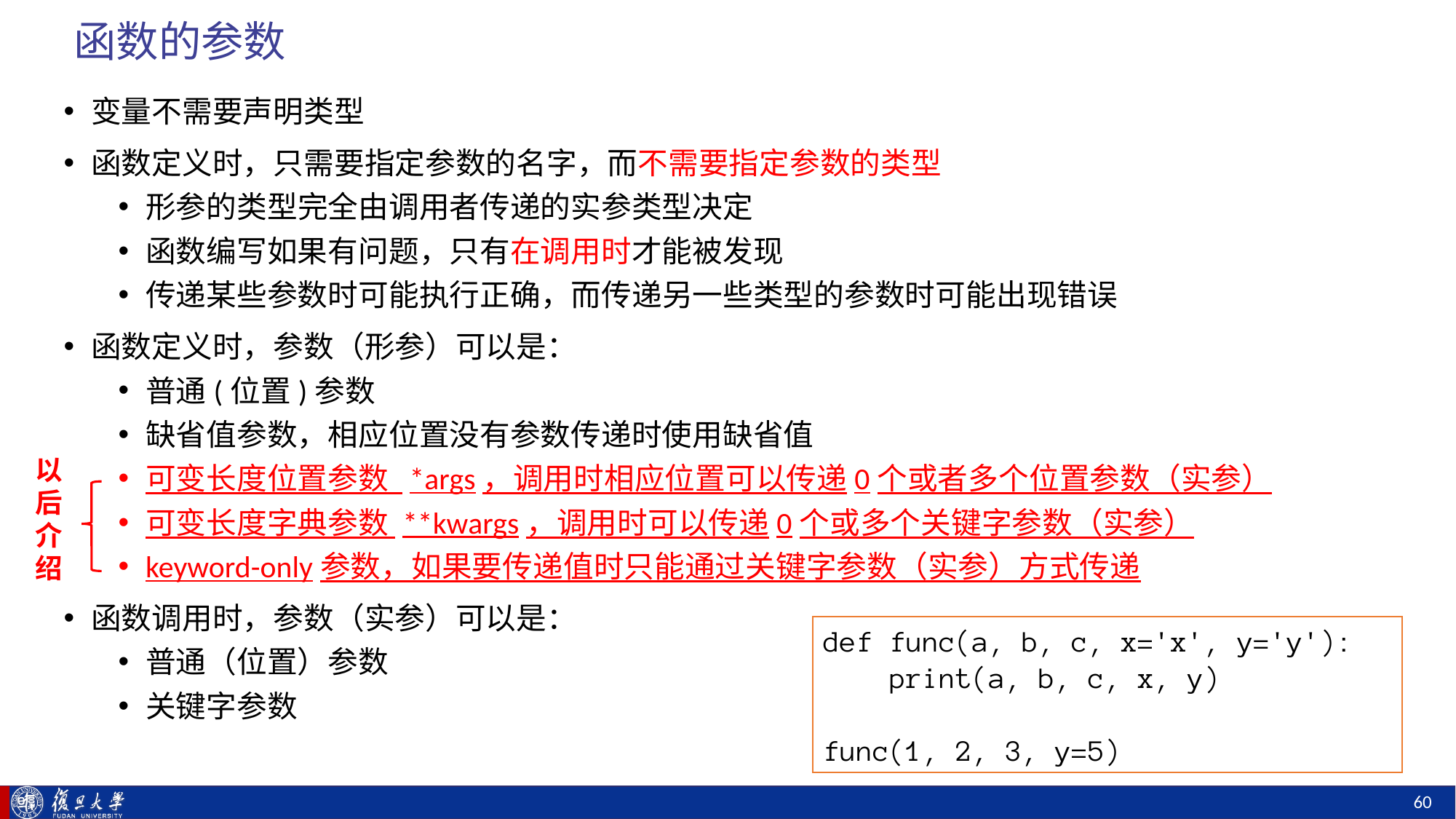

# 函数的参数
变量不需要声明类型
函数定义时，只需要指定参数的名字，而不需要指定参数的类型
形参的类型完全由调用者传递的实参类型决定
函数编写如果有问题，只有在调用时才能被发现
传递某些参数时可能执行正确，而传递另一些类型的参数时可能出现错误
函数定义时，参数（形参）可以是：
普通(位置)参数
缺省值参数，相应位置没有参数传递时使用缺省值
可变长度位置参数  *args，调用时相应位置可以传递0个或者多个位置参数（实参）
可变长度字典参数 **kwargs，调用时可以传递0个或多个关键字参数（实参）
keyword-only参数，如果要传递值时只能通过关键字参数（实参）方式传递
函数调用时，参数（实参）可以是：
普通（位置）参数
关键字参数

以后介绍

def func(a, b, c, x='x', y='y'):
    print(a, b, c, x, y)

func(1, 2, 3, y=5)